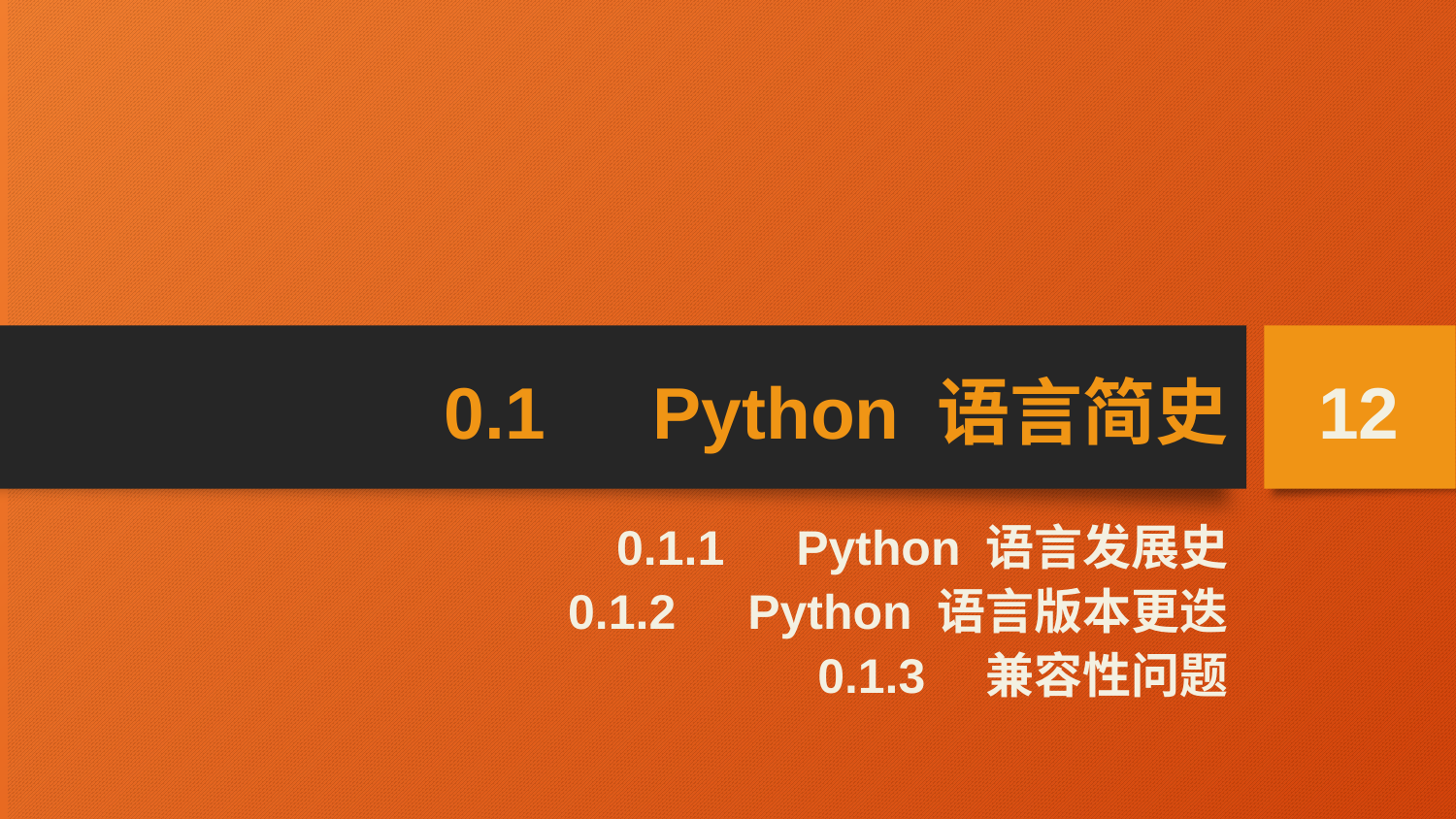

# 0.1　Python 语言简史
12
0.1.1　Python 语言发展史
0.1.2　Python 语言版本更迭
0.1.3　兼容性问题